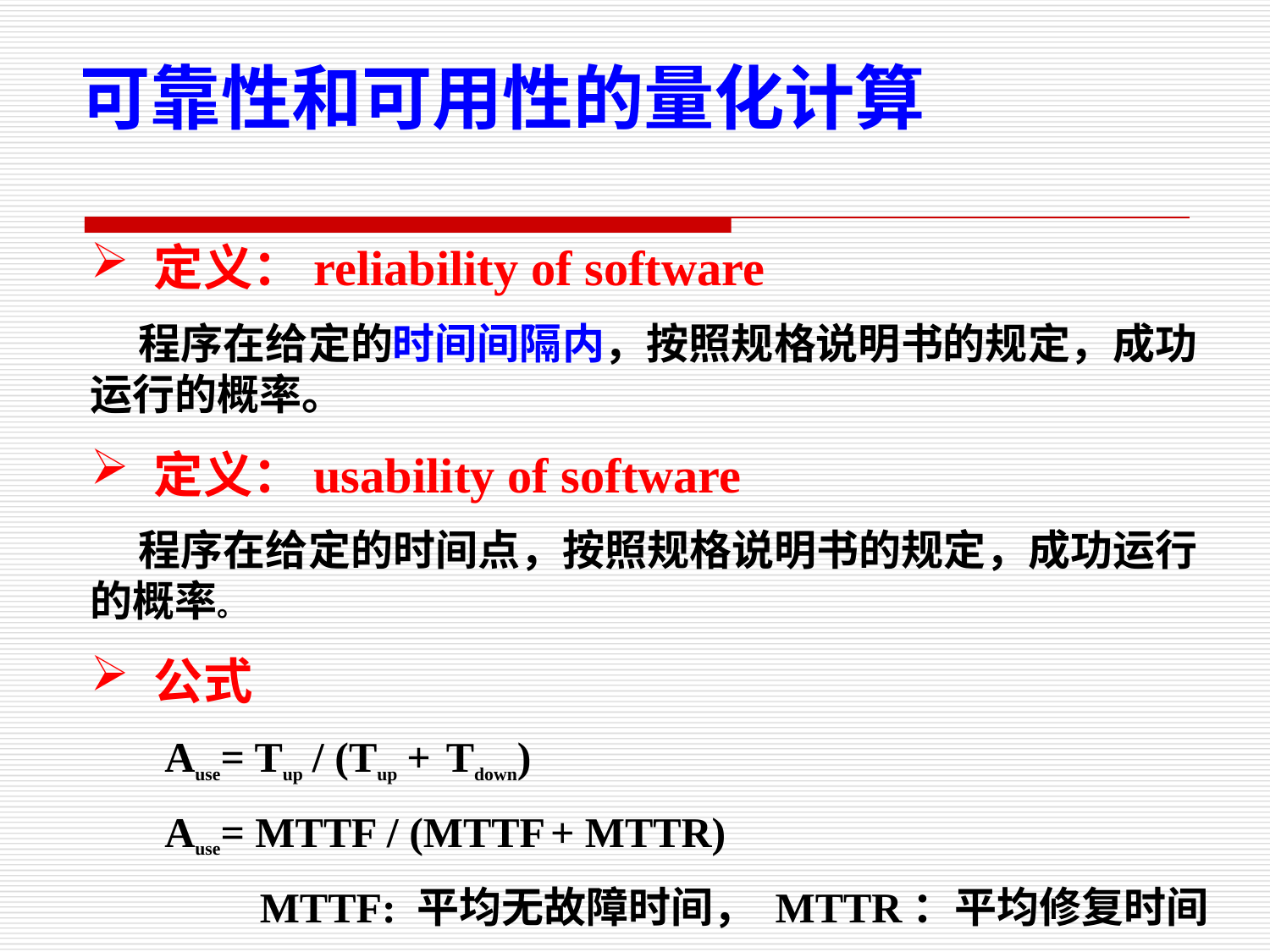

可靠性和可用性的量化计算
定义：reliability of software
    程序在给定的时间间隔内，按照规格说明书的规定，成功运行的概率。
定义：usability of software
    程序在给定的时间点，按照规格说明书的规定，成功运行的概率。
公式
       Ause= Tup  / (Tup  +  Tdown)
       Ause= MTTF  / (MTTF + MTTR)
                MTTF: 平均无故障时间， MTTR：平均修复时间